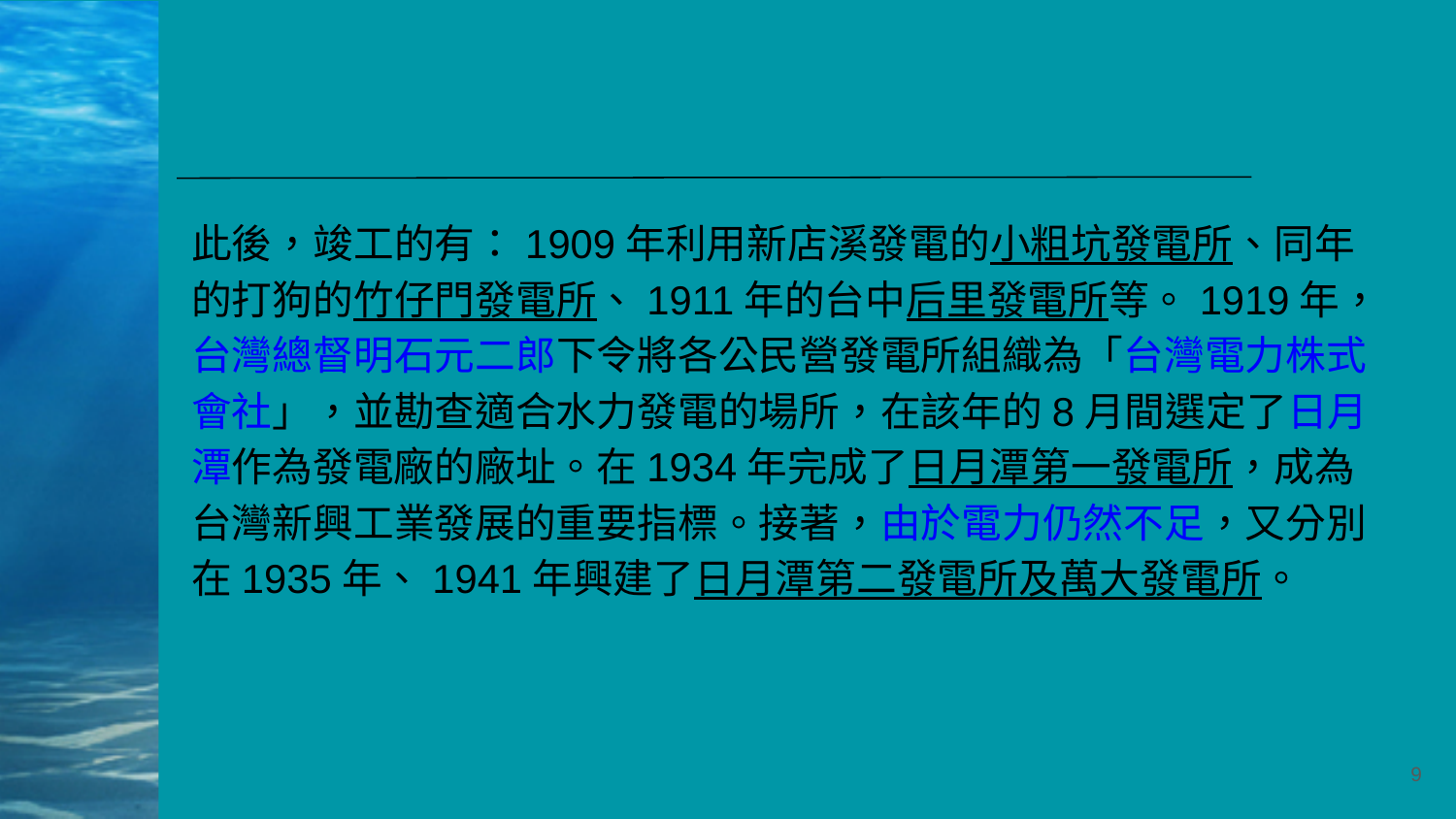

此後，竣工的有：1909年利用新店溪發電的小粗坑發電所、同年的打狗的竹仔門發電所、1911年的台中后里發電所等。1919年，台灣總督明石元二郎下令將各公民營發電所組織為「台灣電力株式會社」，並勘查適合水力發電的場所，在該年的8月間選定了日月潭作為發電廠的廠址。在1934年完成了日月潭第一發電所，成為台灣新興工業發展的重要指標。接著，由於電力仍然不足，又分別在1935年、1941年興建了日月潭第二發電所及萬大發電所。